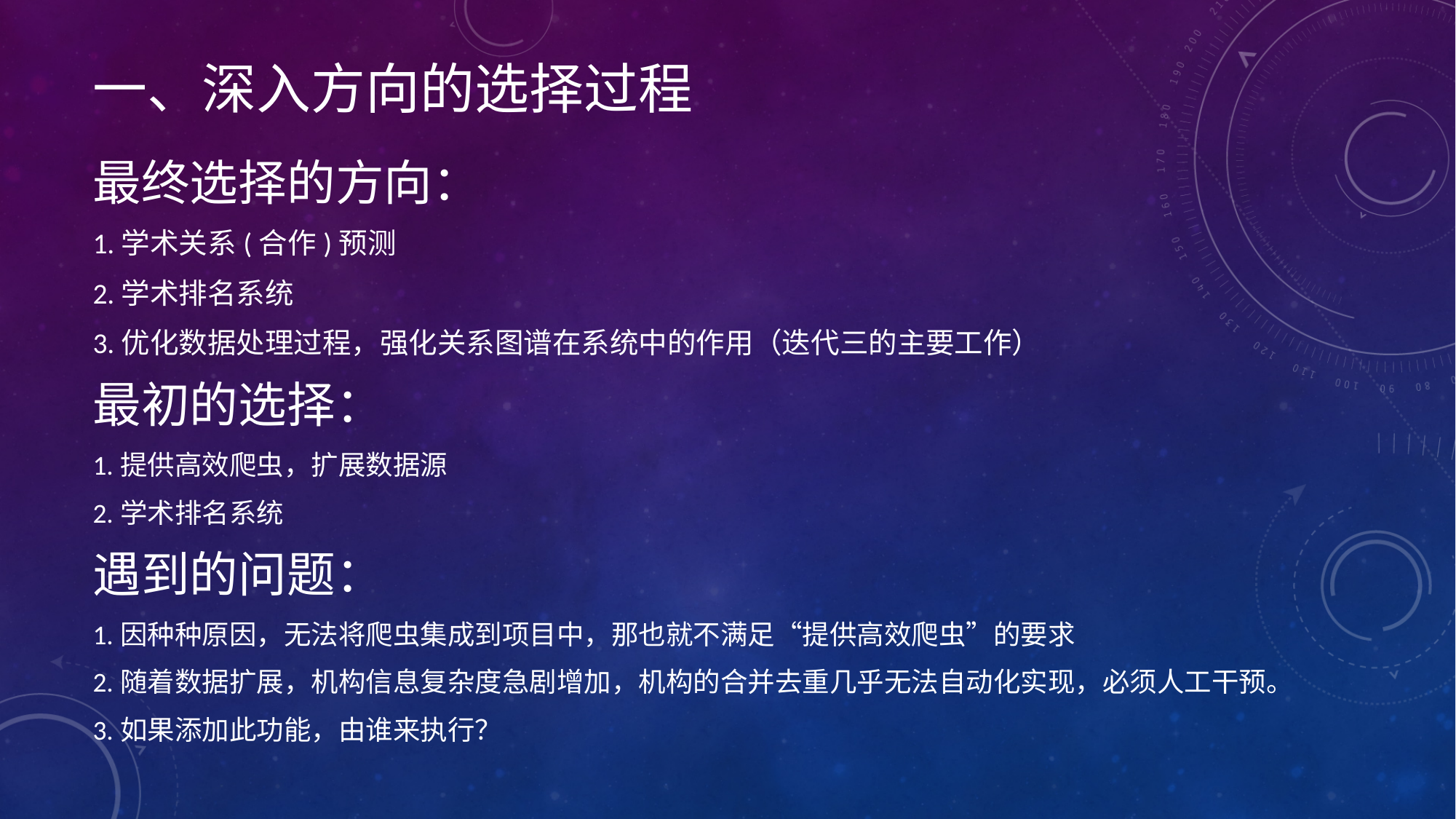

# 一、深入方向的选择过程
最终选择的方向：
1.学术关系(合作)预测
2.学术排名系统
3.优化数据处理过程，强化关系图谱在系统中的作用（迭代三的主要工作）
最初的选择：
1.提供高效爬虫，扩展数据源
2.学术排名系统
遇到的问题：
1.因种种原因，无法将爬虫集成到项目中，那也就不满足“提供高效爬虫”的要求
2.随着数据扩展，机构信息复杂度急剧增加，机构的合并去重几乎无法自动化实现，必须人工干预。
3.如果添加此功能，由谁来执行？